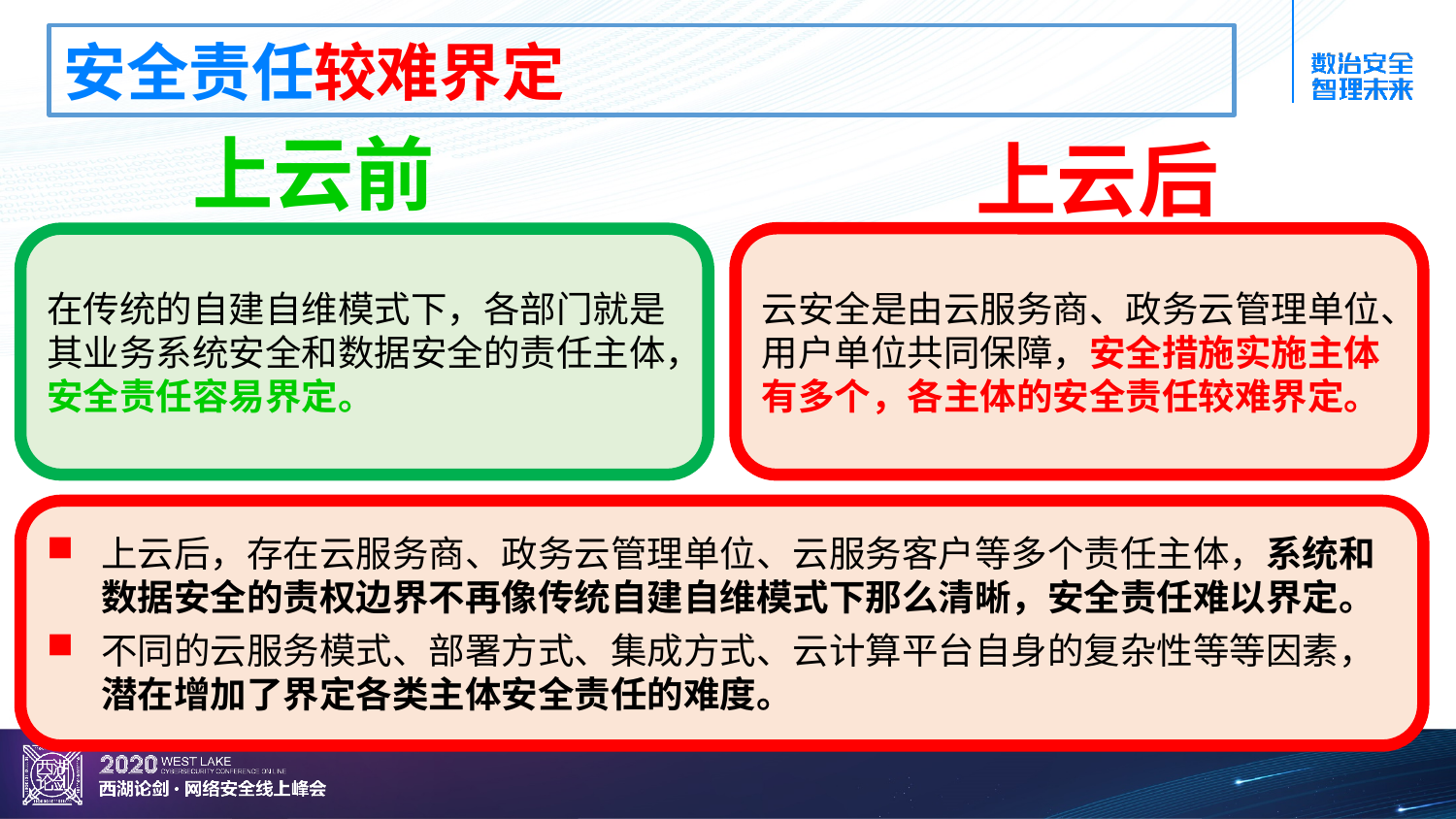

安全责任较难界定
上云前
上云后
云安全是由云服务商、政务云管理单位、用户单位共同保障，安全措施实施主体有多个，各主体的安全责任较难界定。
在传统的自建自维模式下，各部门就是其业务系统安全和数据安全的责任主体，安全责任容易界定。
上云后，存在云服务商、政务云管理单位、云服务客户等多个责任主体，系统和数据安全的责权边界不再像传统自建自维模式下那么清晰，安全责任难以界定。
不同的云服务模式、部署方式、集成方式、云计算平台自身的复杂性等等因素，潜在增加了界定各类主体安全责任的难度。